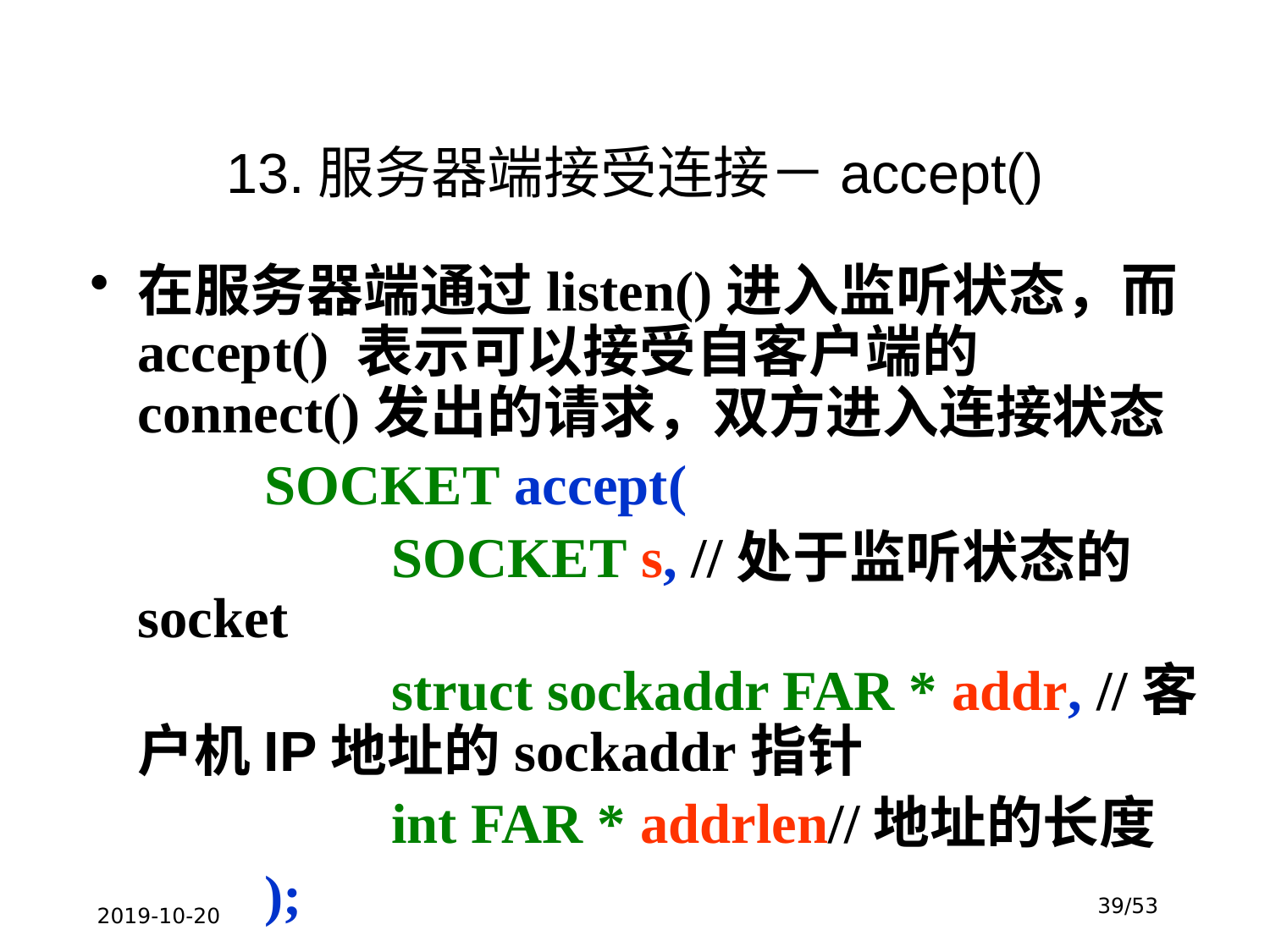

13.服务器端接受连接－accept()
在服务器端通过listen()进入监听状态，而accept() 表示可以接受自客户端的connect()发出的请求，双方进入连接状态
		SOCKET accept(
			SOCKET s, //处于监听状态的socket
			struct sockaddr FAR * addr, //客户机IP地址的sockaddr指针
			int FAR * addrlen//地址的长度
		);
39/53
2019-10-20